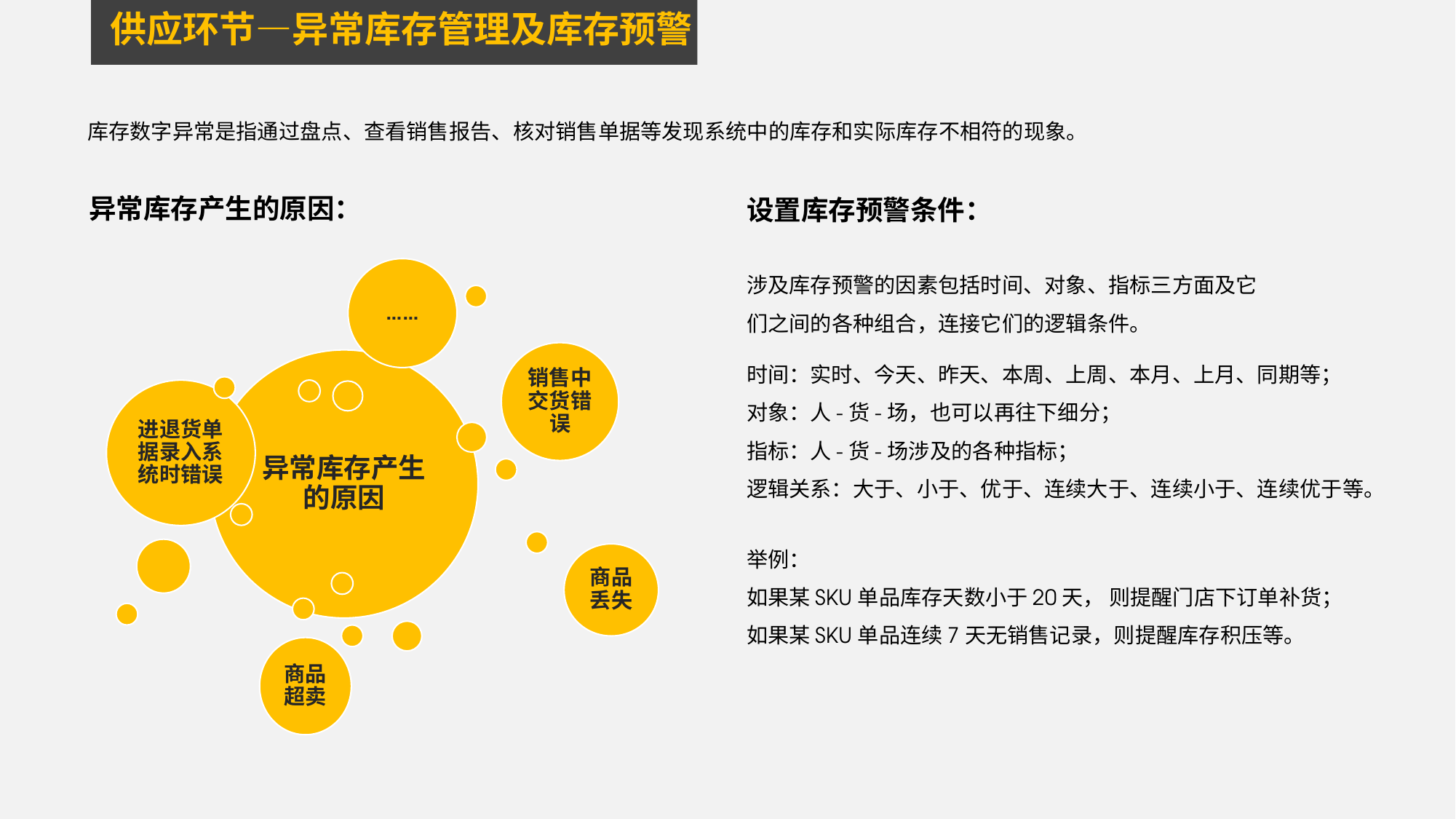

供应环节—异常库存管理及库存预警
库存数字异常是指通过盘点、查看销售报告、核对销售单据等发现系统中的库存和实际库存不相符的现象。
异常库存产生的原因：
设置库存预警条件：
涉及库存预警的因素包括时间、对象、指标三方面及它们之间的各种组合，连接它们的逻辑条件。
异常库存产生的原因
进退货单据录入系统时错误
销售中交货错误
商品丢失
商品超卖
……
时间：实时、今天、昨天、本周、上周、本月、上月、同期等；
对象：人-货-场，也可以再往下细分；
指标：人-货-场涉及的各种指标；
逻辑关系：大于、小于、优于、连续大于、连续小于、连续优于等。
举例：
如果某SKU单品库存天数小于20天， 则提醒门店下订单补货；
如果某SKU单品连续7天无销售记录，则提醒库存积压等。